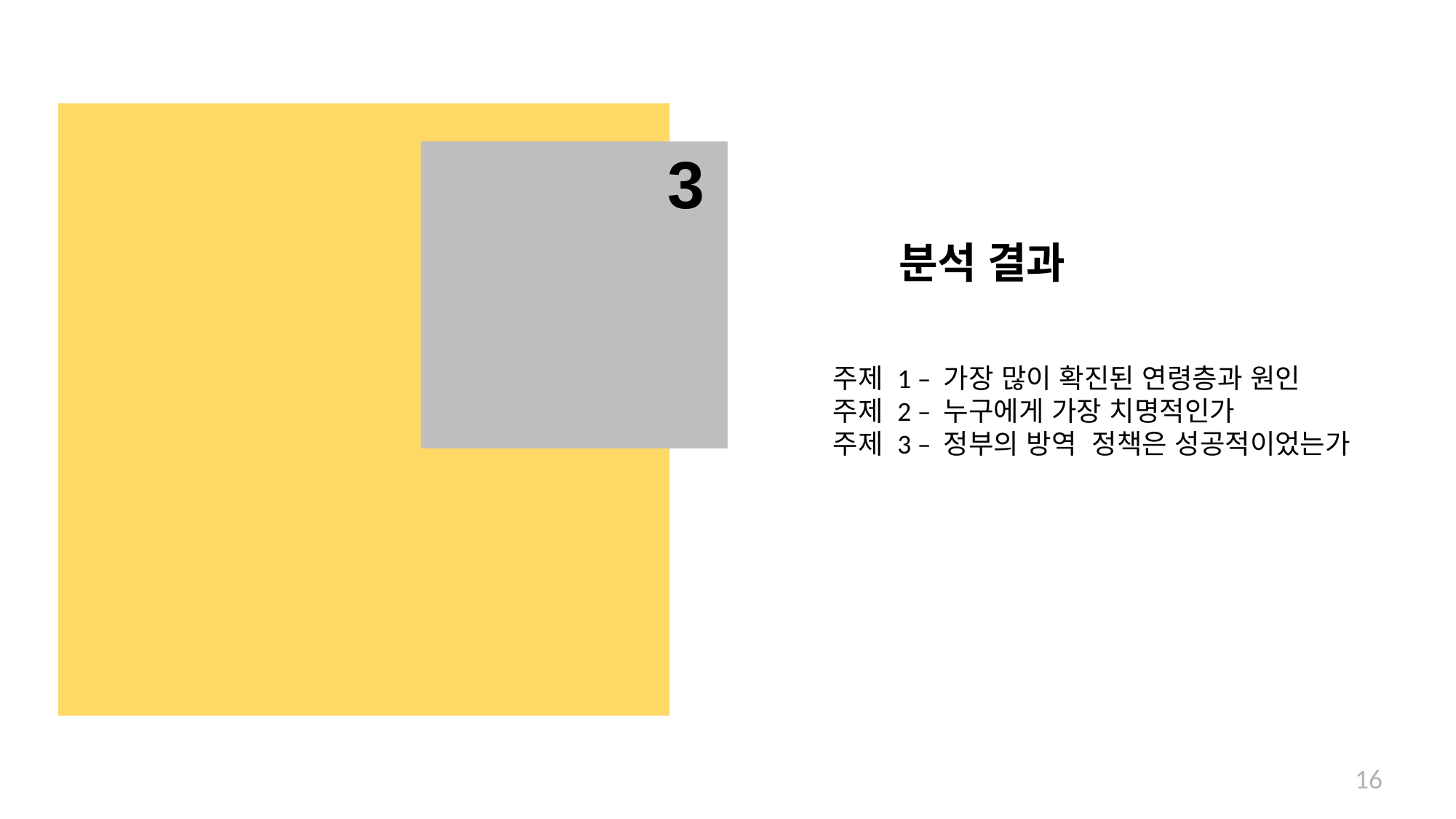

# 3
분석 결과
주제 1 – 가장 많이 확진된 연령층과 원인
주제 2 – 누구에게 가장 치명적인가
주제 3 – 정부의 방역  정책은 성공적이었는가
16